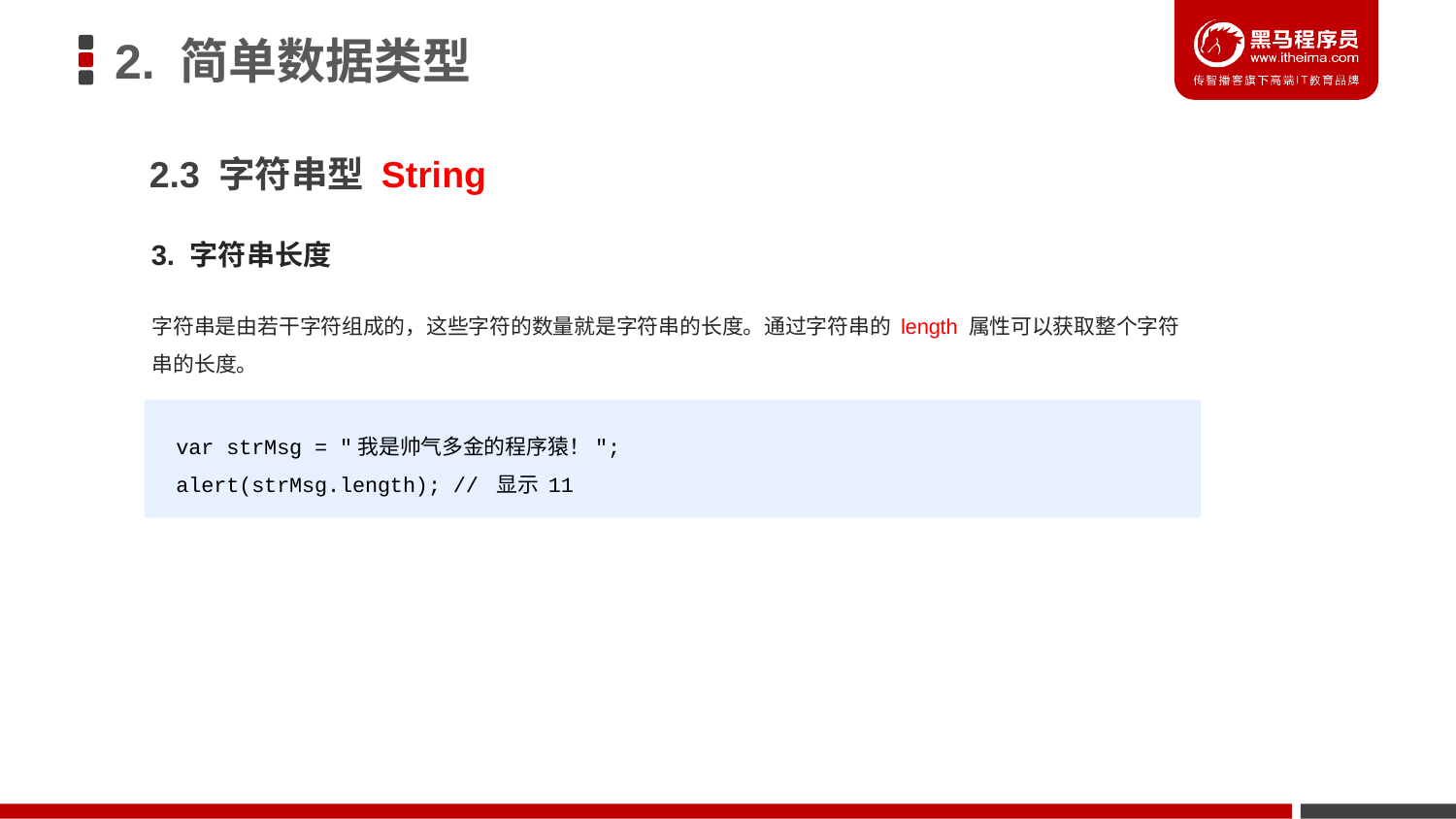

# 2. 简单数据类型
2.3 字符串型 String
3. 字符串长度
字符串是由若干字符组成的，这些字符的数量就是字符串的长度。通过字符串的 length 属性可以获取整个字符串的长度。
var strMsg = "我是帅气多金的程序猿！";
alert(strMsg.length); // 显示 11